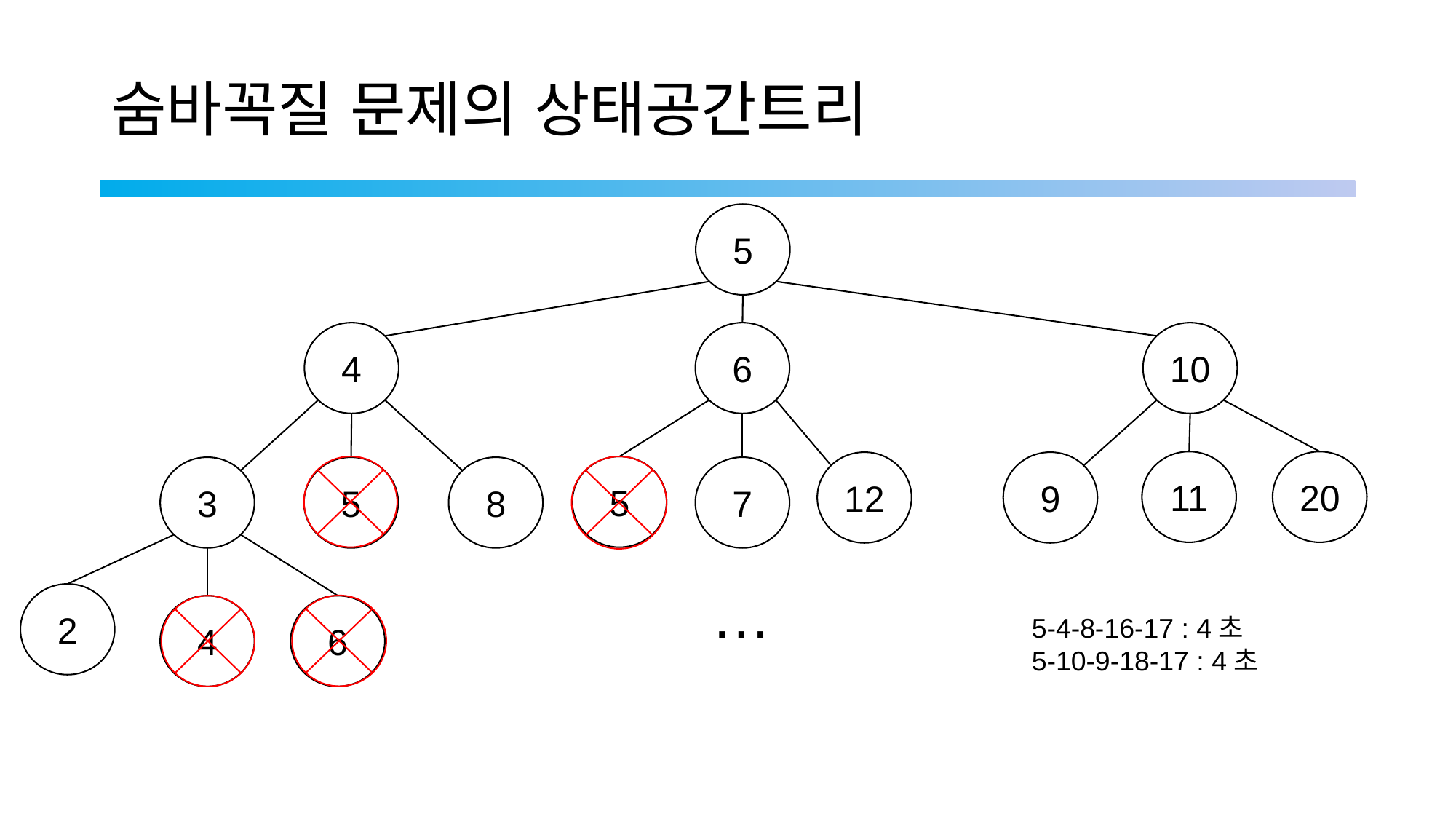

# 숨바꼭질 문제의 상태공간트리
5
4
10
6
11
20
9
12

5
7
8
3
5
…
2

4
6
5-4-8-16-17 : 4초
5-10-9-18-17 : 4초